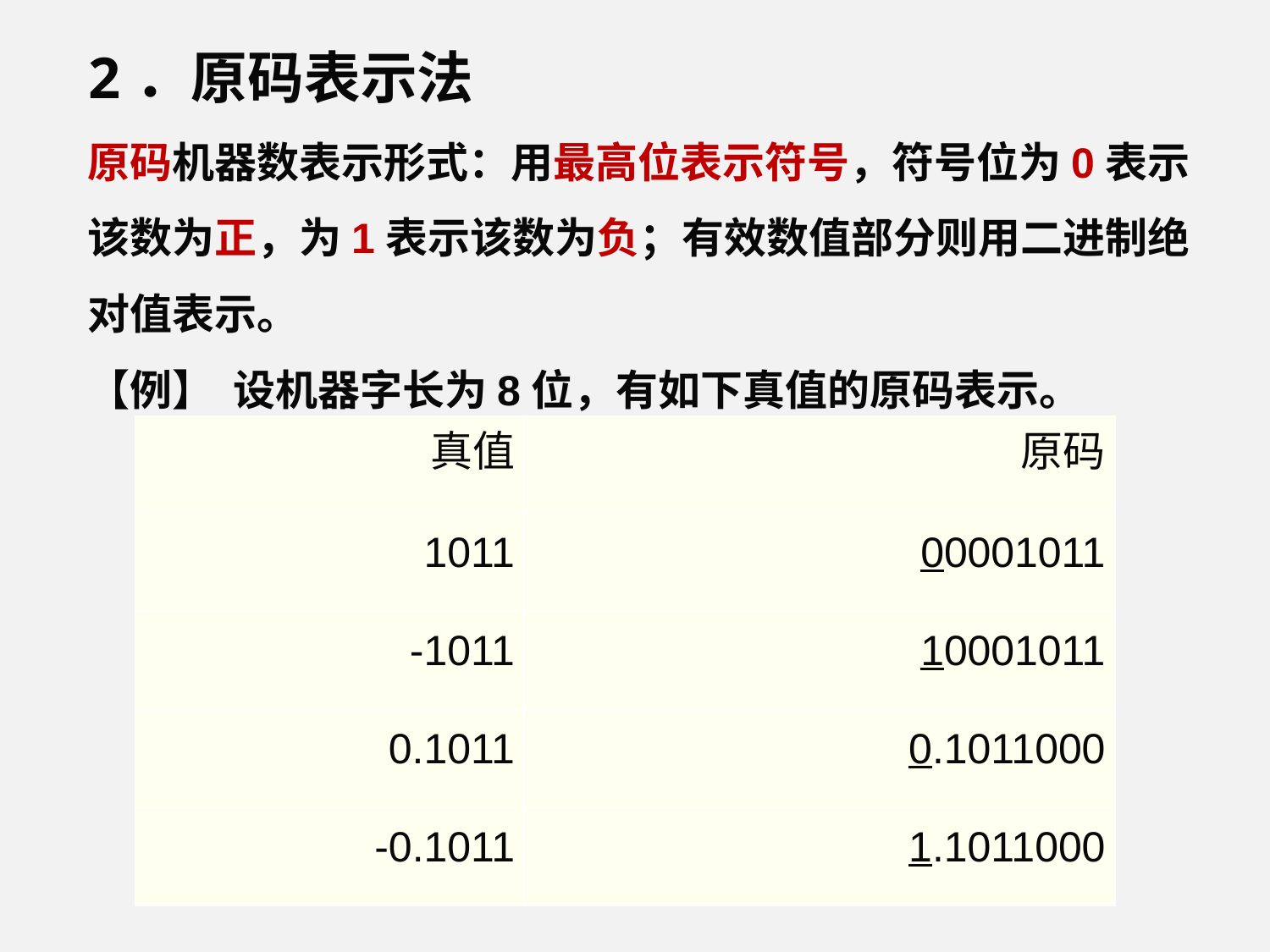

2．原码表示法
原码机器数表示形式：用最高位表示符号，符号位为0表示该数为正，为1表示该数为负；有效数值部分则用二进制绝对值表示。
【例】  设机器字长为8位，有如下真值的原码表示。
| 真值 | 原码 |
| --- | --- |
| 1011 | 00001011 |
| -1011 | 10001011 |
| 0.1011 | 0.1011000 |
| -0.1011 | 1.1011000 |
4